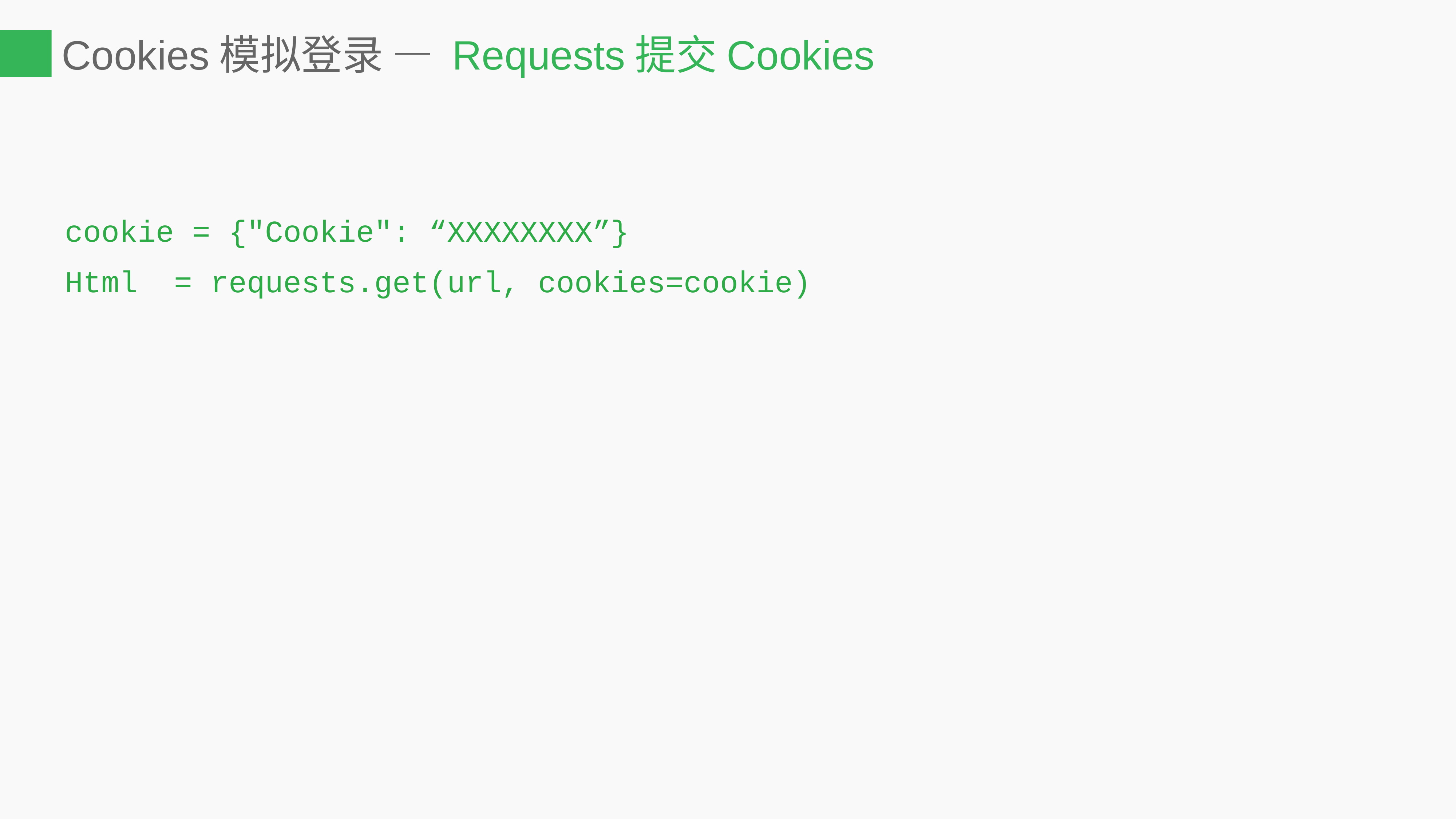

# Cookies模拟登录 — Requests提交Cookies
cookie = {"Cookie": “XXXXXXXX”}
Html  = requests.get(url, cookies=cookie)